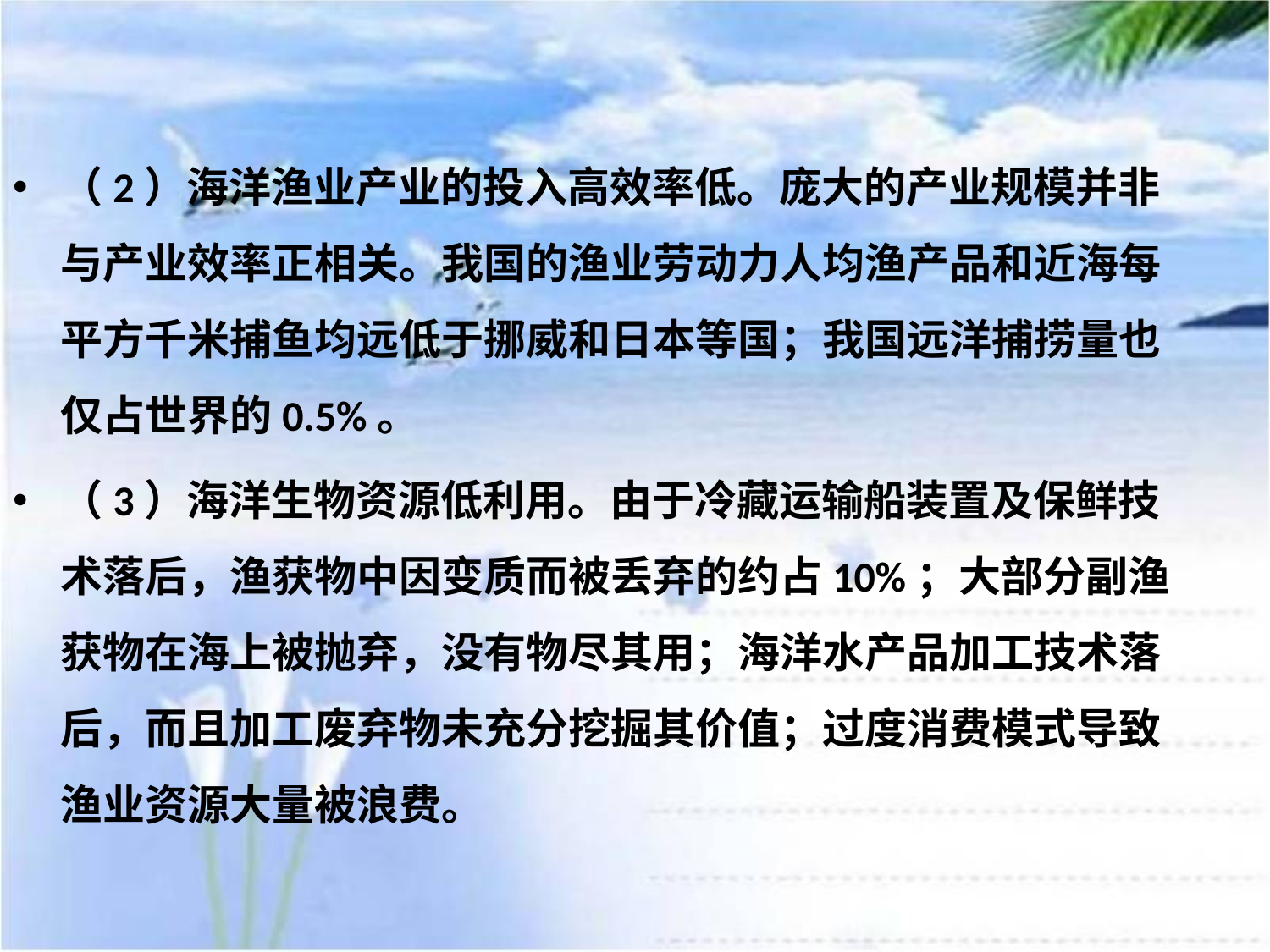

#
（2）海洋渔业产业的投入高效率低。庞大的产业规模并非与产业效率正相关。我国的渔业劳动力人均渔产品和近海每平方千米捕鱼均远低于挪威和日本等国；我国远洋捕捞量也仅占世界的0.5%。
（3）海洋生物资源低利用。由于冷藏运输船装置及保鲜技术落后，渔获物中因变质而被丢弃的约占10%；大部分副渔获物在海上被抛弃，没有物尽其用；海洋水产品加工技术落后，而且加工废弃物未充分挖掘其价值；过度消费模式导致渔业资源大量被浪费。